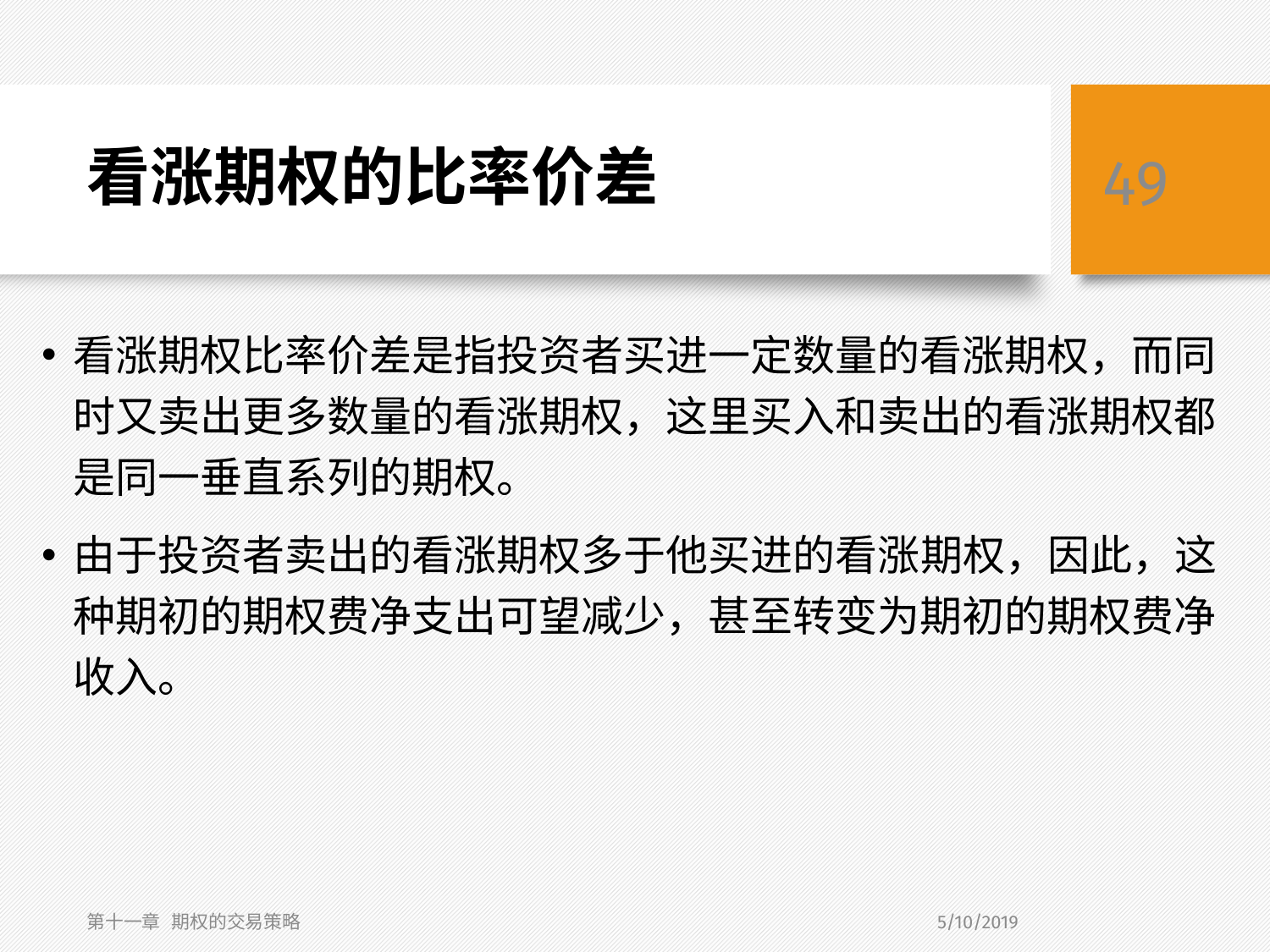

# 看涨期权的比率价差
49
看涨期权比率价差是指投资者买进一定数量的看涨期权，而同时又卖出更多数量的看涨期权，这里买入和卖出的看涨期权都是同一垂直系列的期权。
由于投资者卖出的看涨期权多于他买进的看涨期权，因此，这种期初的期权费净支出可望减少，甚至转变为期初的期权费净收入。

5/10/2019
第十一章  期权的交易策略